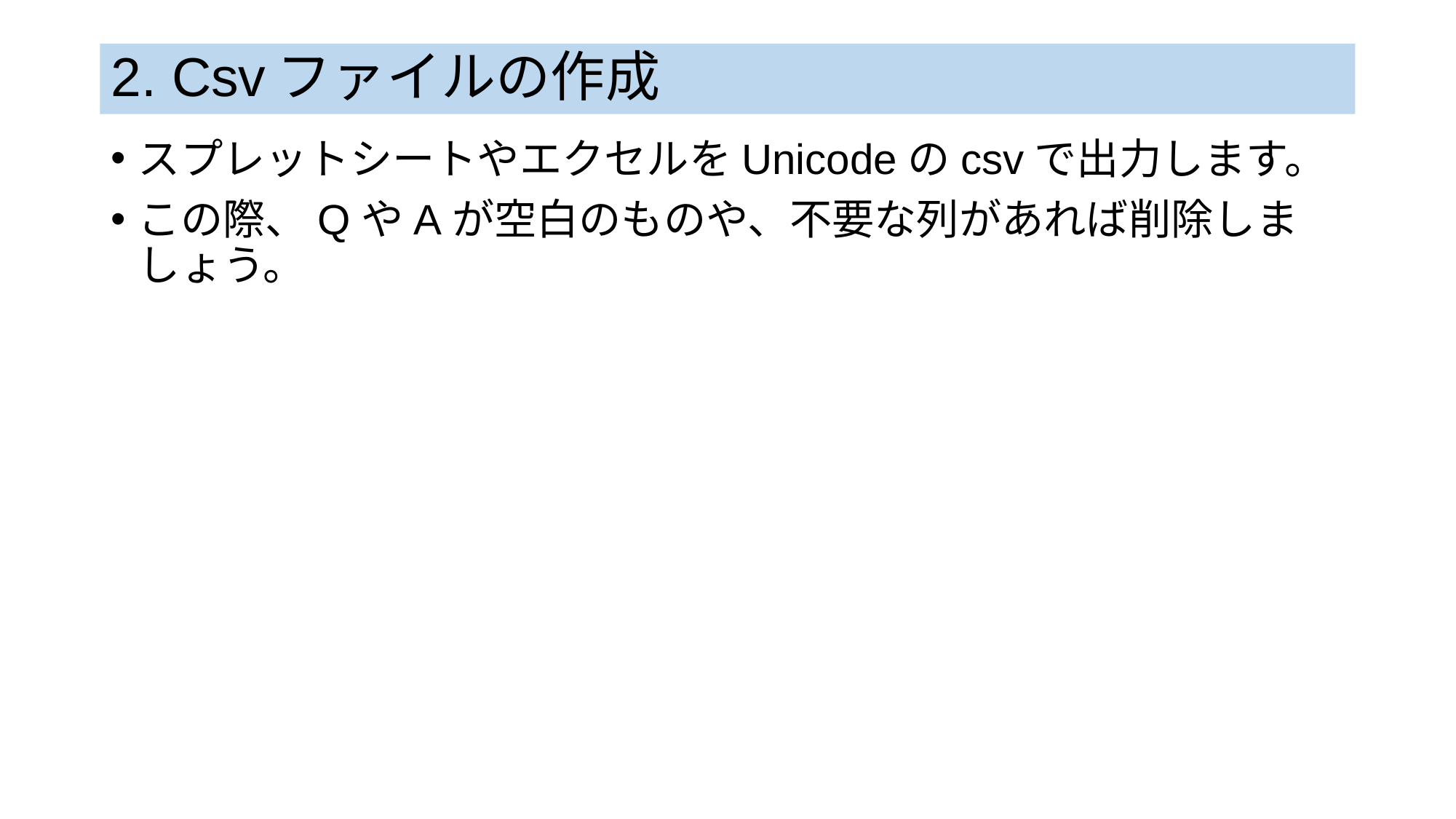

# 2. Csvファイルの作成
スプレットシートやエクセルをUnicodeのcsvで出力します。
この際、QやAが空白のものや、不要な列があれば削除しましょう。